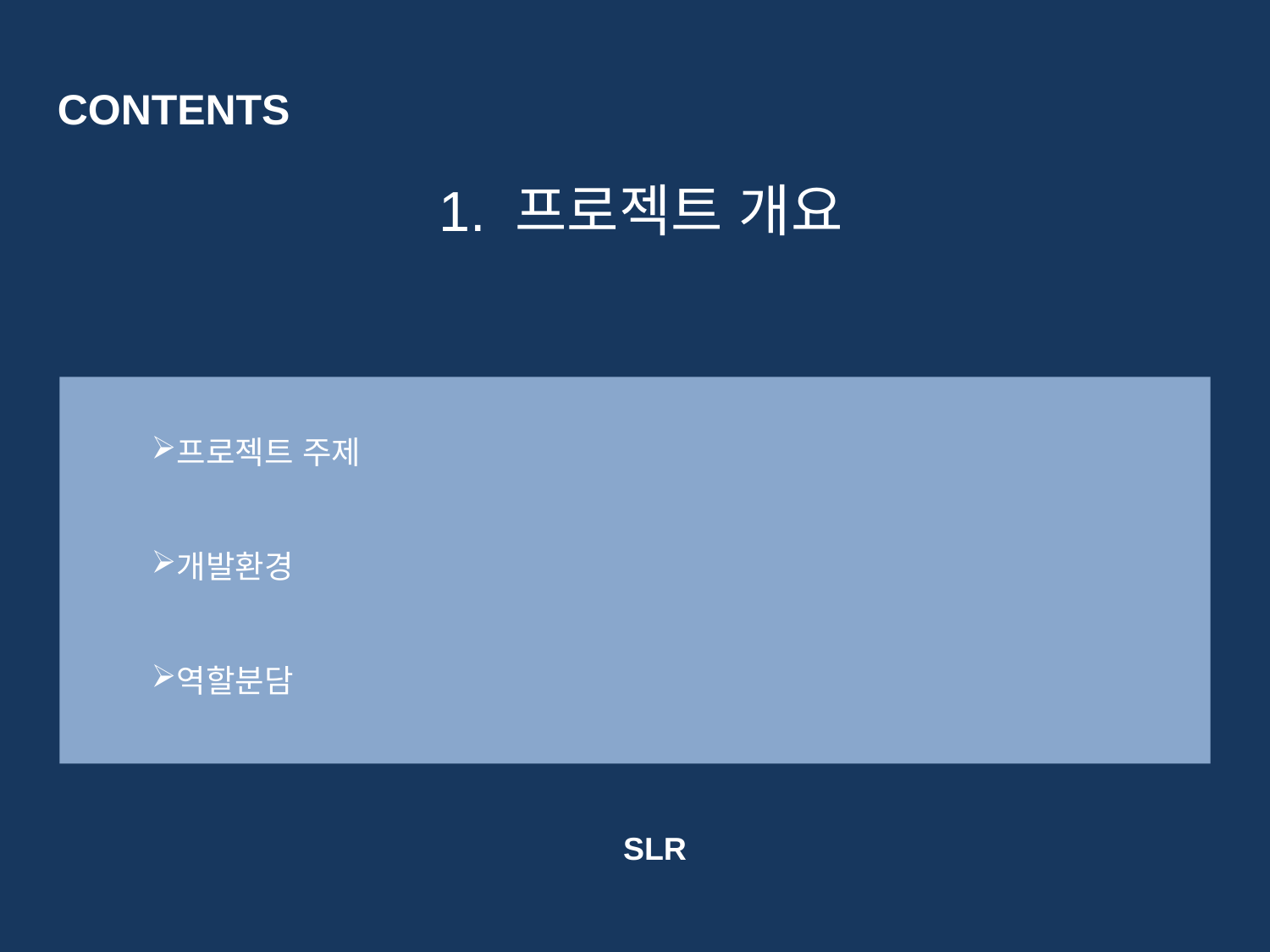

CONTENTS
1. 프로젝트 개요

프로젝트 주제

개발환경

역할분담
SLR